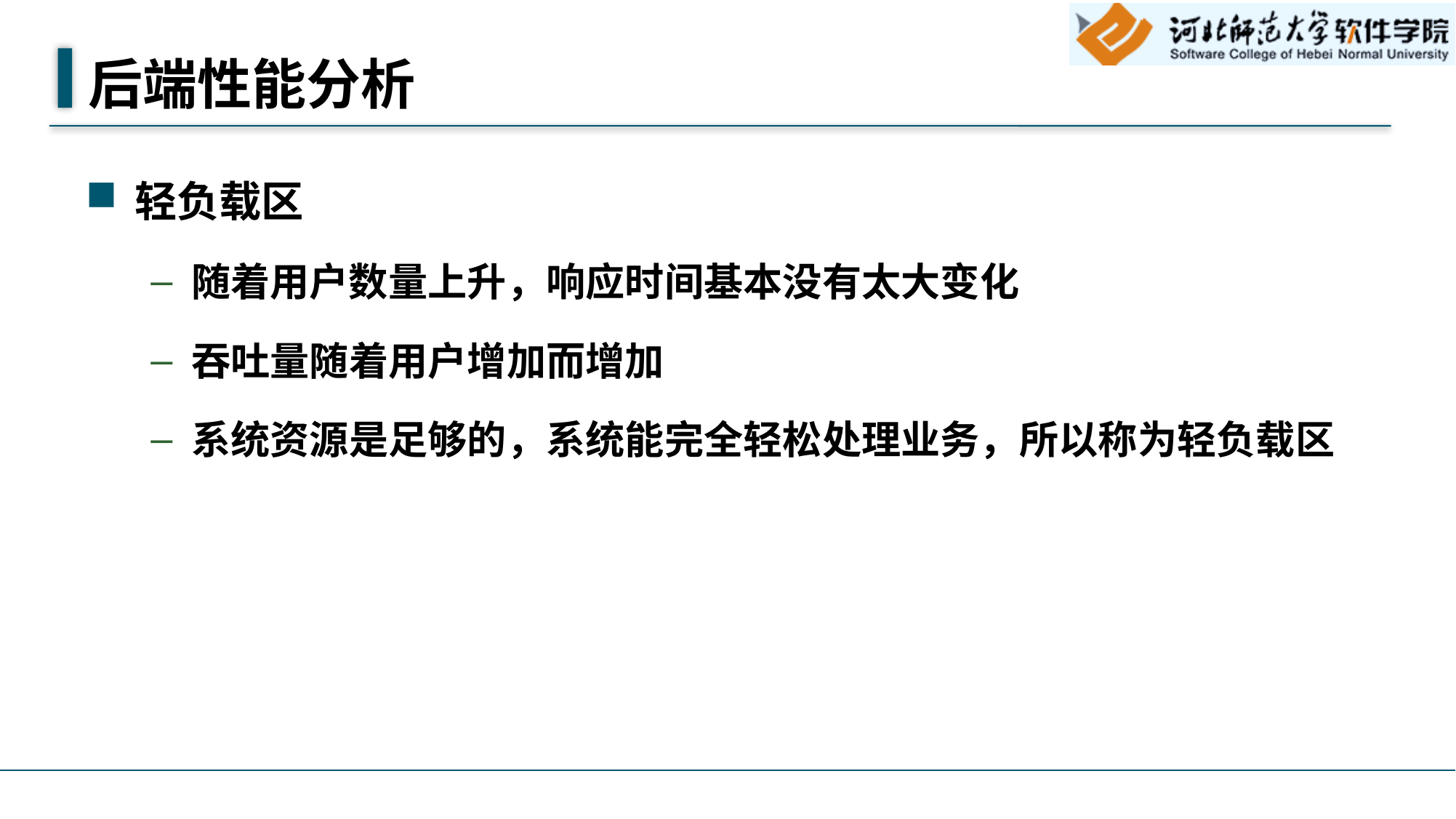

# 后端性能分析
轻负载区
随着用户数量上升，响应时间基本没有太大变化
吞吐量随着用户增加而增加
系统资源是足够的，系统能完全轻松处理业务，所以称为轻负载区